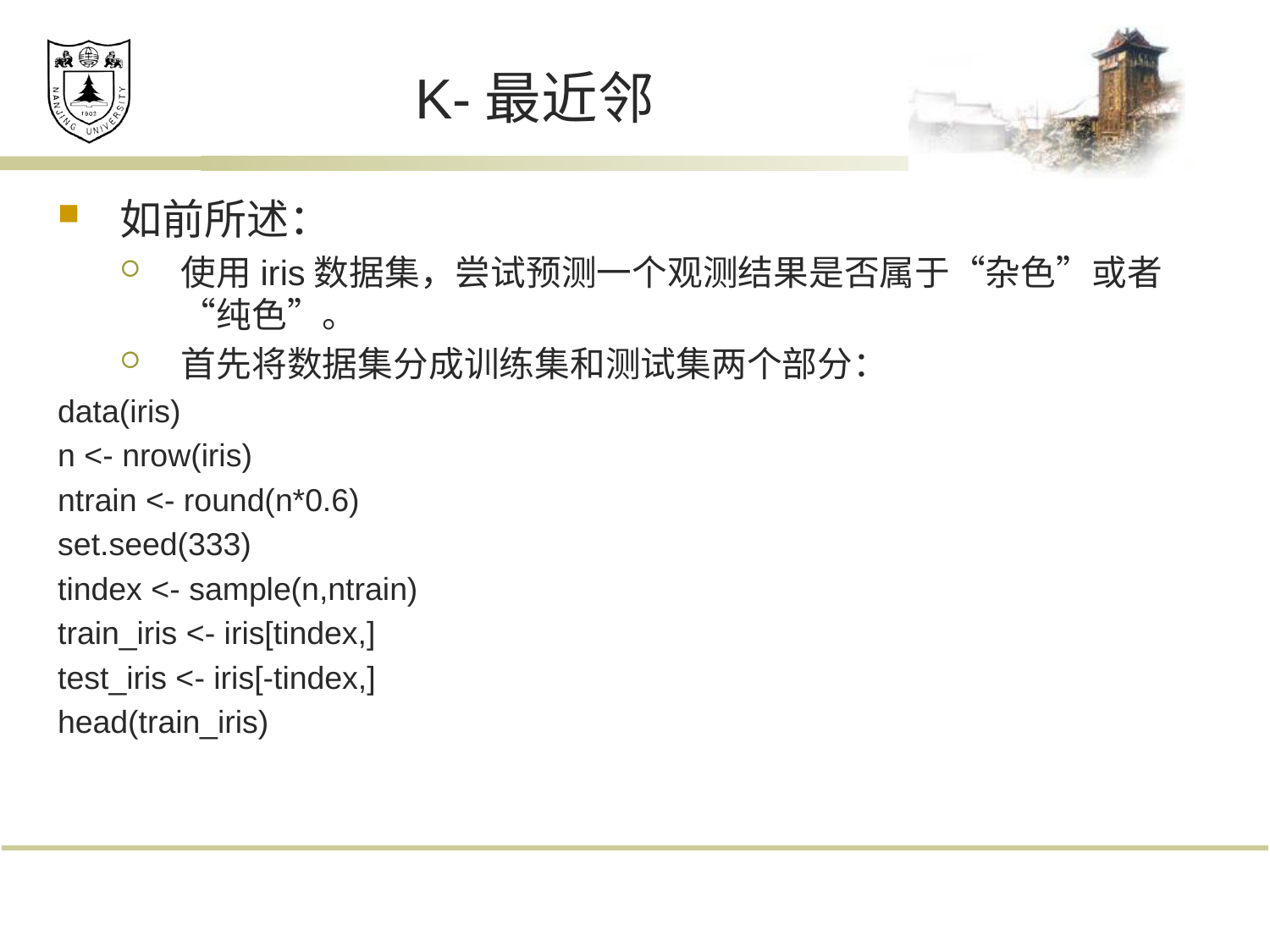

# K-最近邻
如前所述：
使用iris数据集，尝试预测一个观测结果是否属于“杂色”或者“纯色”。
首先将数据集分成训练集和测试集两个部分：
data(iris)
n <- nrow(iris)
ntrain <- round(n*0.6)
set.seed(333)
tindex <- sample(n,ntrain)
train_iris <- iris[tindex,]
test_iris <- iris[-tindex,]
head(train_iris)